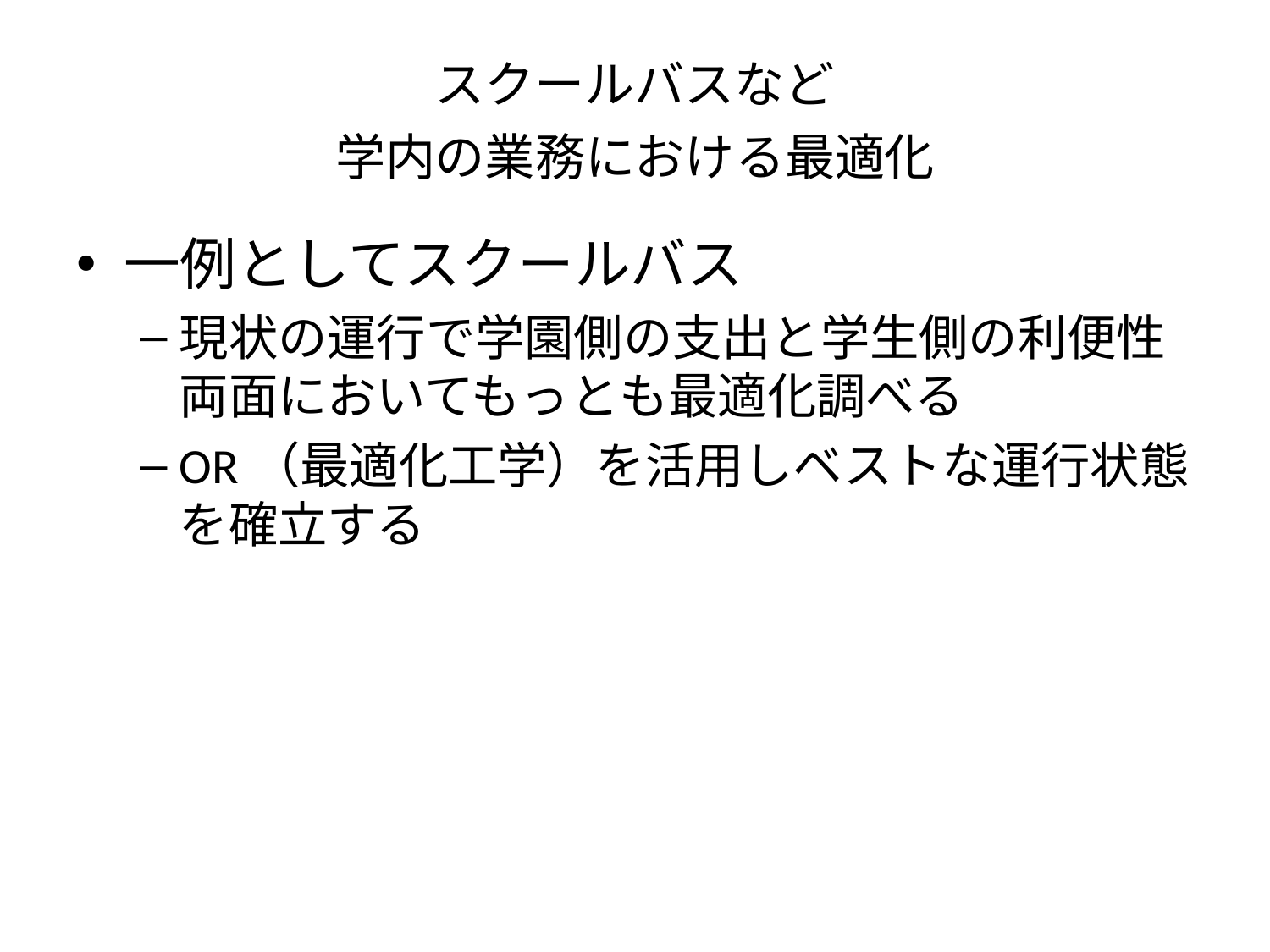

# スクールバスなど 学内の業務における最適化
一例としてスクールバス
現状の運行で学園側の支出と学生側の利便性両面においてもっとも最適化調べる
OR（最適化工学）を活用しベストな運行状態を確立する